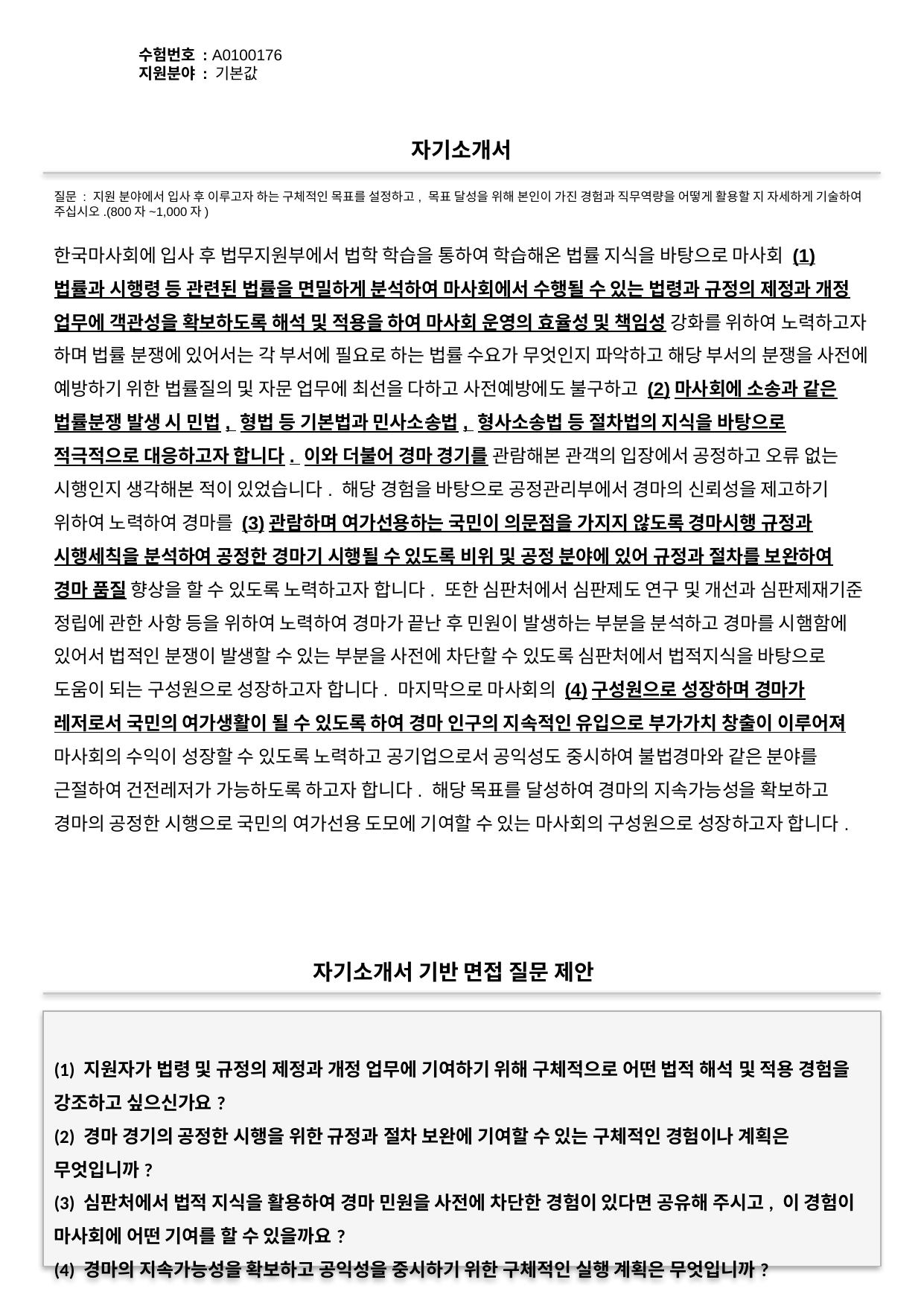

수험번호 : A0100176
지원분야 : 기본값
#

자기소개서

질문 : 지원 분야에서 입사 후 이루고자 하는 구체적인 목표를 설정하고, 목표 달성을 위해 본인이 가진 경험과 직무역량을 어떻게 활용할 지 자세하게 기술하여 주십시오.(800자~1,000자)

한국마사회에 입사 후 법무지원부에서 법학 학습을 통하여 학습해온 법률 지식을 바탕으로 마사회 (1)법률과 시행령 등 관련된 법률을 면밀하게 분석하여 마사회에서 수행될 수 있는 법령과 규정의 제정과 개정 업무에 객관성을 확보하도록 해석 및 적용을 하여 마사회 운영의 효율성 및 책임성 강화를 위하여 노력하고자 하며 법률 분쟁에 있어서는 각 부서에 필요로 하는 법률 수요가 무엇인지 파악하고 해당 부서의 분쟁을 사전에 예방하기 위한 법률질의 및 자문 업무에 최선을 다하고 사전예방에도 불구하고 (2)마사회에 소송과 같은 법률분쟁 발생 시 민법, 형법 등 기본법과 민사소송법, 형사소송법 등 절차법의 지식을 바탕으로 적극적으로 대응하고자 합니다. 이와 더불어 경마 경기를 관람해본 관객의 입장에서 공정하고 오류 없는 시행인지 생각해본 적이 있었습니다. 해당 경험을 바탕으로 공정관리부에서 경마의 신뢰성을 제고하기 위하여 노력하여 경마를 (3)관람하며 여가선용하는 국민이 의문점을 가지지 않도록 경마시행 규정과 시행세칙을 분석하여 공정한 경마기 시행될 수 있도록 비위 및 공정 분야에 있어 규정과 절차를 보완하여 경마 품질 향상을 할 수 있도록 노력하고자 합니다. 또한 심판처에서 심판제도 연구 및 개선과 심판제재기준 정립에 관한 사항 등을 위하여 노력하여 경마가 끝난 후 민원이 발생하는 부분을 분석하고 경마를 시햄함에 있어서 법적인 분쟁이 발생할 수 있는 부분을 사전에 차단할 수 있도록 심판처에서 법적지식을 바탕으로 도움이 되는 구성원으로 성장하고자 합니다. 마지막으로 마사회의 (4)구성원으로 성장하며 경마가 레저로서 국민의 여가생활이 될 수 있도록 하여 경마 인구의 지속적인 유입으로 부가가치 창출이 이루어져 마사회의 수익이 성장할 수 있도록 노력하고 공기업으로서 공익성도 중시하여 불법경마와 같은 분야를 근절하여 건전레저가 가능하도록 하고자 합니다. 해당 목표를 달성하여 경마의 지속가능성을 확보하고 경마의 공정한 시행으로 국민의 여가선용 도모에 기여할 수 있는 마사회의 구성원으로 성장하고자 합니다.

자기소개서 기반 면접 질문 제안

(1) 지원자가 법령 및 규정의 제정과 개정 업무에 기여하기 위해 구체적으로 어떤 법적 해석 및 적용 경험을 강조하고 싶으신가요?
(2) 경마 경기의 공정한 시행을 위한 규정과 절차 보완에 기여할 수 있는 구체적인 경험이나 계획은 무엇입니까?
(3) 심판처에서 법적 지식을 활용하여 경마 민원을 사전에 차단한 경험이 있다면 공유해 주시고, 이 경험이 마사회에 어떤 기여를 할 수 있을까요?
(4) 경마의 지속가능성을 확보하고 공익성을 중시하기 위한 구체적인 실행 계획은 무엇입니까?